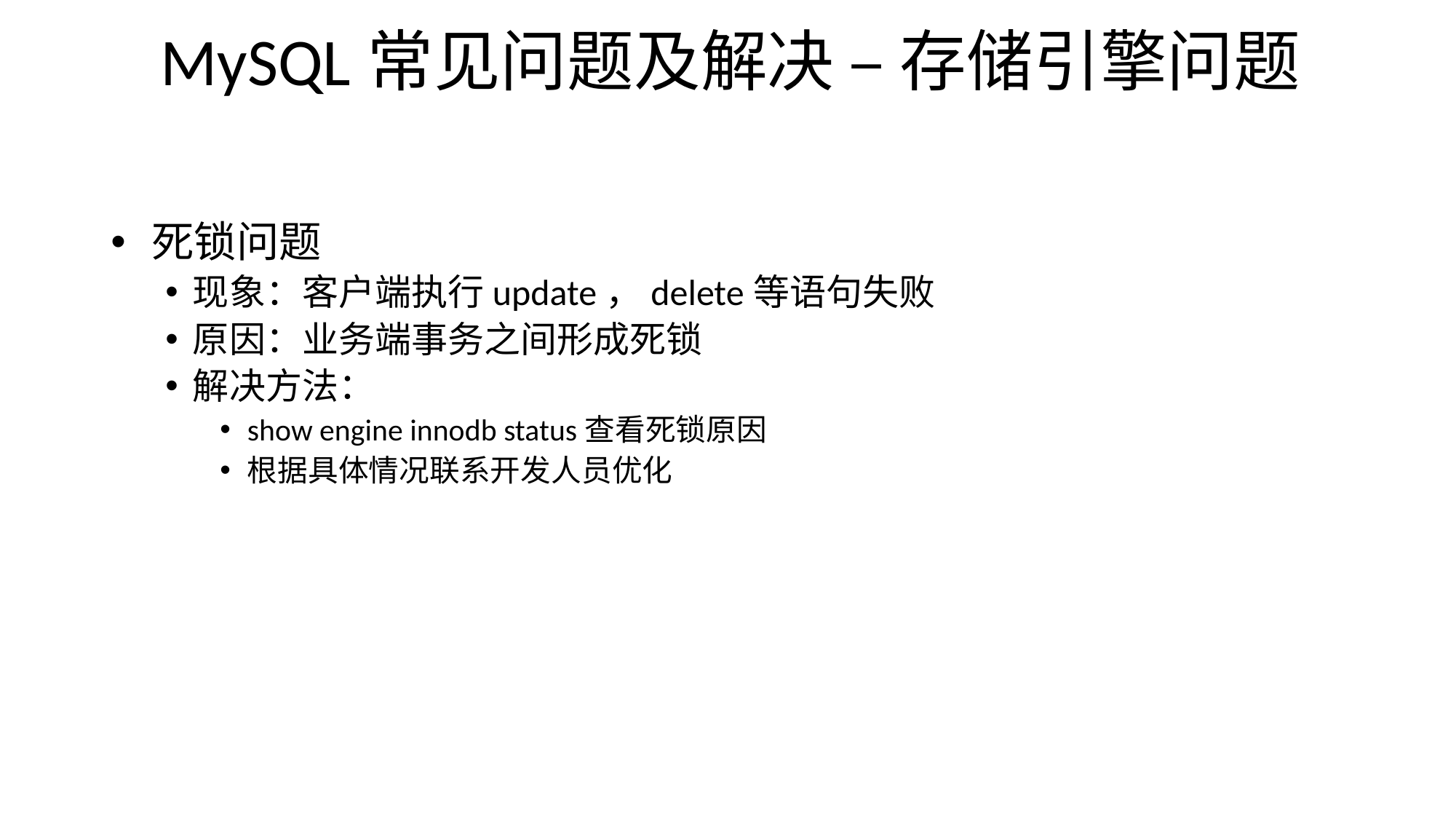

# MySQL常见问题及解决 – 存储引擎问题
死锁问题
现象：客户端执行update，delete等语句失败
原因：业务端事务之间形成死锁
解决方法：
show engine innodb status查看死锁原因
根据具体情况联系开发人员优化